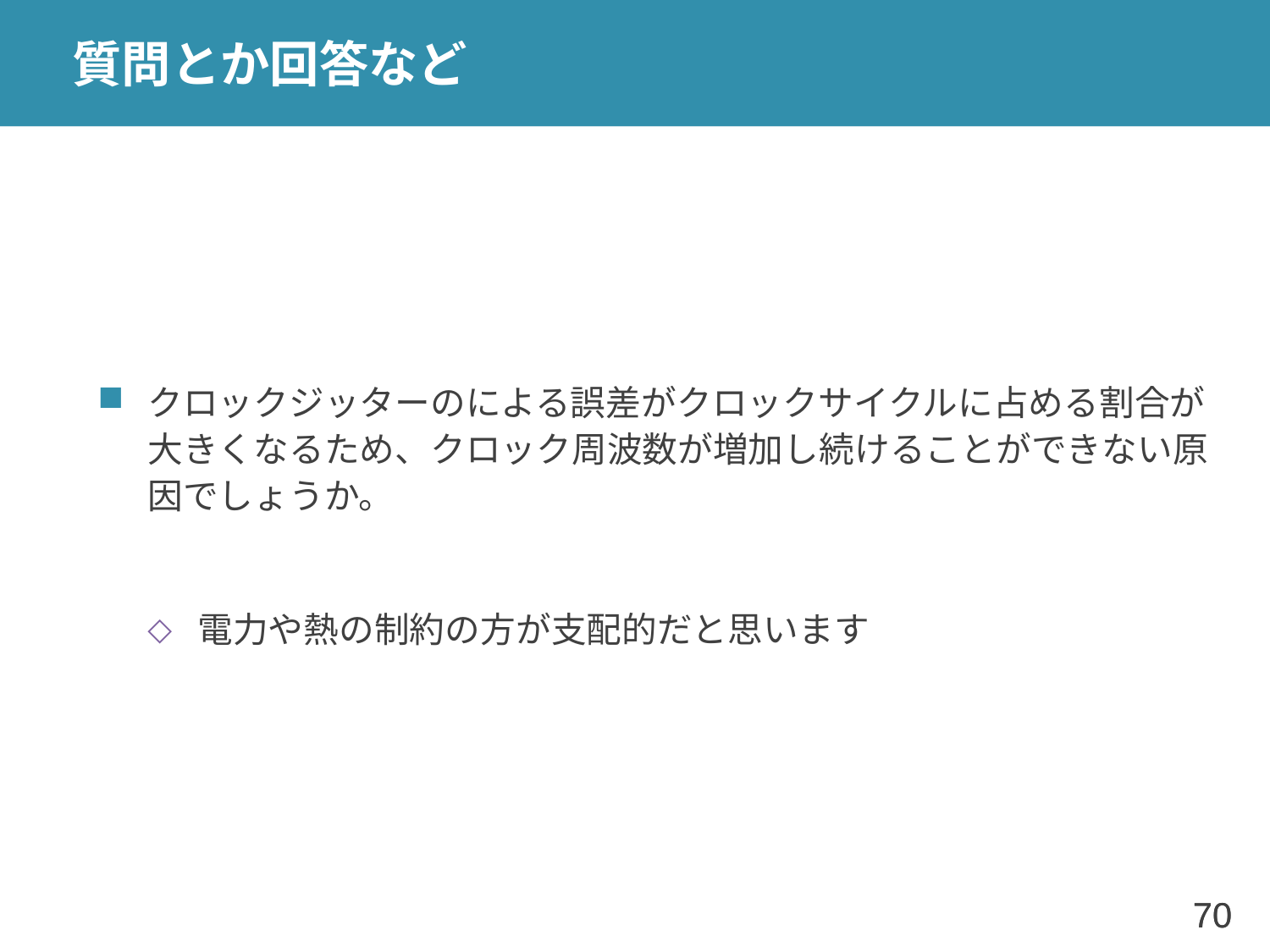

# 質問とか回答など
クロックジッターのによる誤差がクロックサイクルに占める割合が大きくなるため、クロック周波数が増加し続けることができない原因でしょうか。

電力や熱の制約の方が支配的だと思います